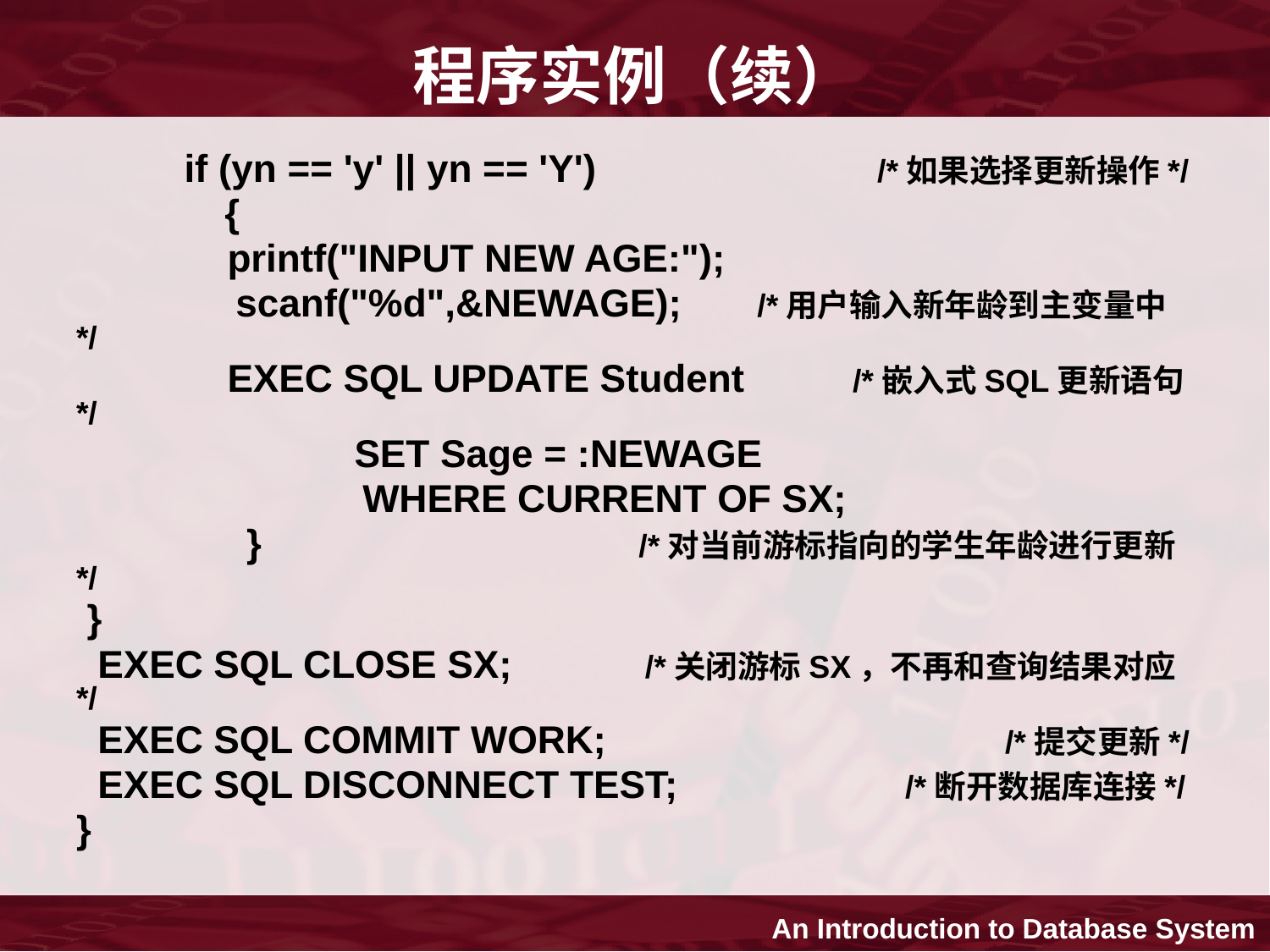

# 程序实例（续）
          if (yn == 'y' || yn == 'Y')                          /*如果选择更新操作*/
	  {
              printf("INPUT NEW AGE:");
	   scanf("%d",&NEWAGE);       /*用户输入新年龄到主变量中*/
              EXEC SQL UPDATE Student          /*嵌入式SQL更新语句*/
	              SET Sage = :NEWAGE
		   WHERE CURRENT OF SX;
	    }       	                 /*对当前游标指向的学生年龄进行更新*/
 }
  EXEC SQL CLOSE SX;               /*关闭游标SX，不再和查询结果对应*/
  EXEC SQL COMMIT WORK;                                     /*提交更新*/
  EXEC SQL DISCONNECT TEST;                         /*断开数据库连接*/
}